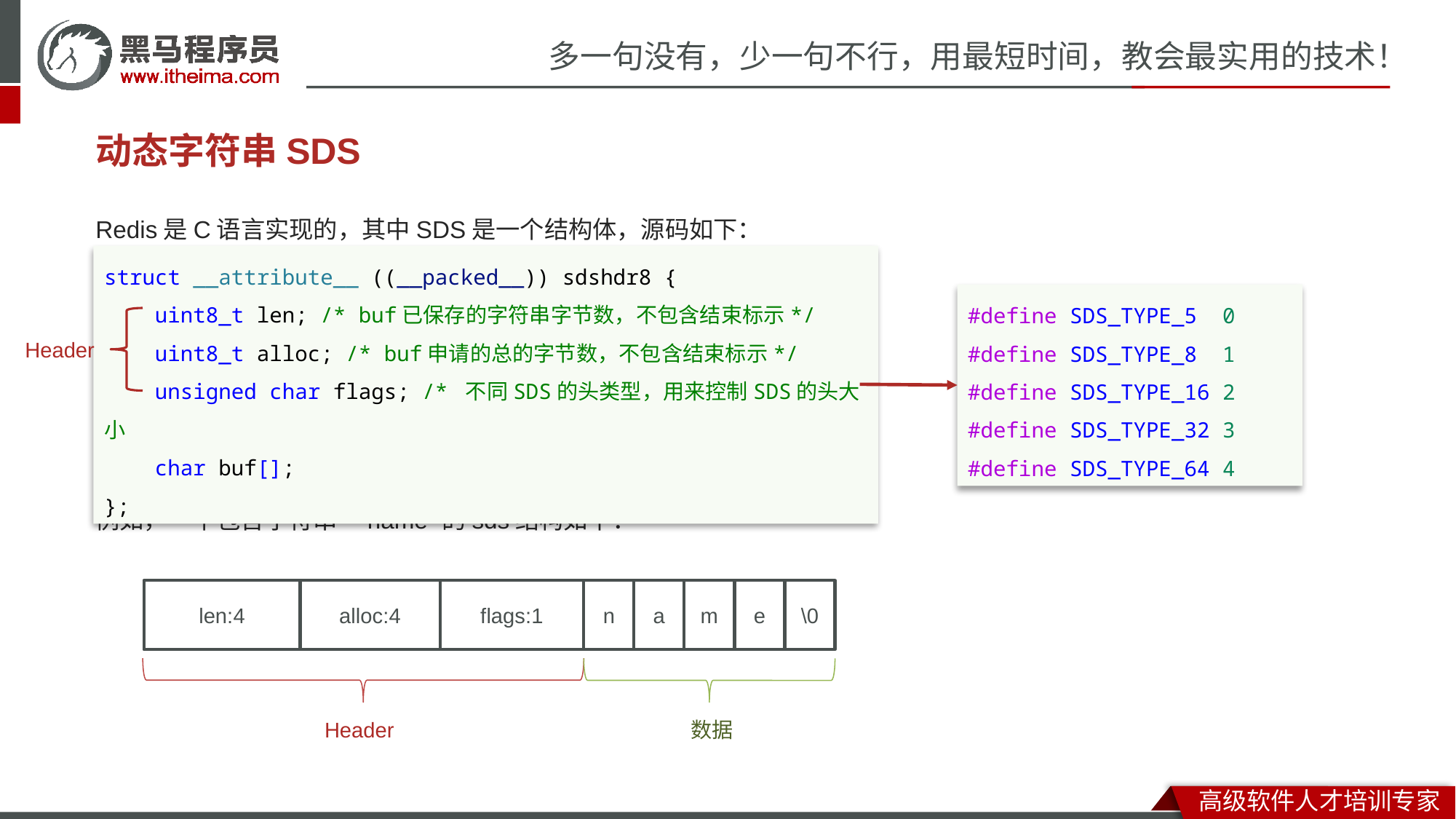

# 动态字符串SDS
Redis是C语言实现的，其中SDS是一个结构体，源码如下：

例如，一个包含字符串“name”的sds结构如下：
struct __attribute__ ((__packed__)) sdshdr8 {
    uint8_t len; /* buf已保存的字符串字节数，不包含结束标示*/
    uint8_t alloc; /* buf申请的总的字节数，不包含结束标示*/
    unsigned char flags; /* 不同SDS的头类型，用来控制SDS的头大小
    char buf[];
};
#define SDS_TYPE_5  0
#define SDS_TYPE_8  1
#define SDS_TYPE_16 2
#define SDS_TYPE_32 3
#define SDS_TYPE_64 4

Header

len:4
alloc:4
flags:1
n
a
m
e
\0
Header
数据